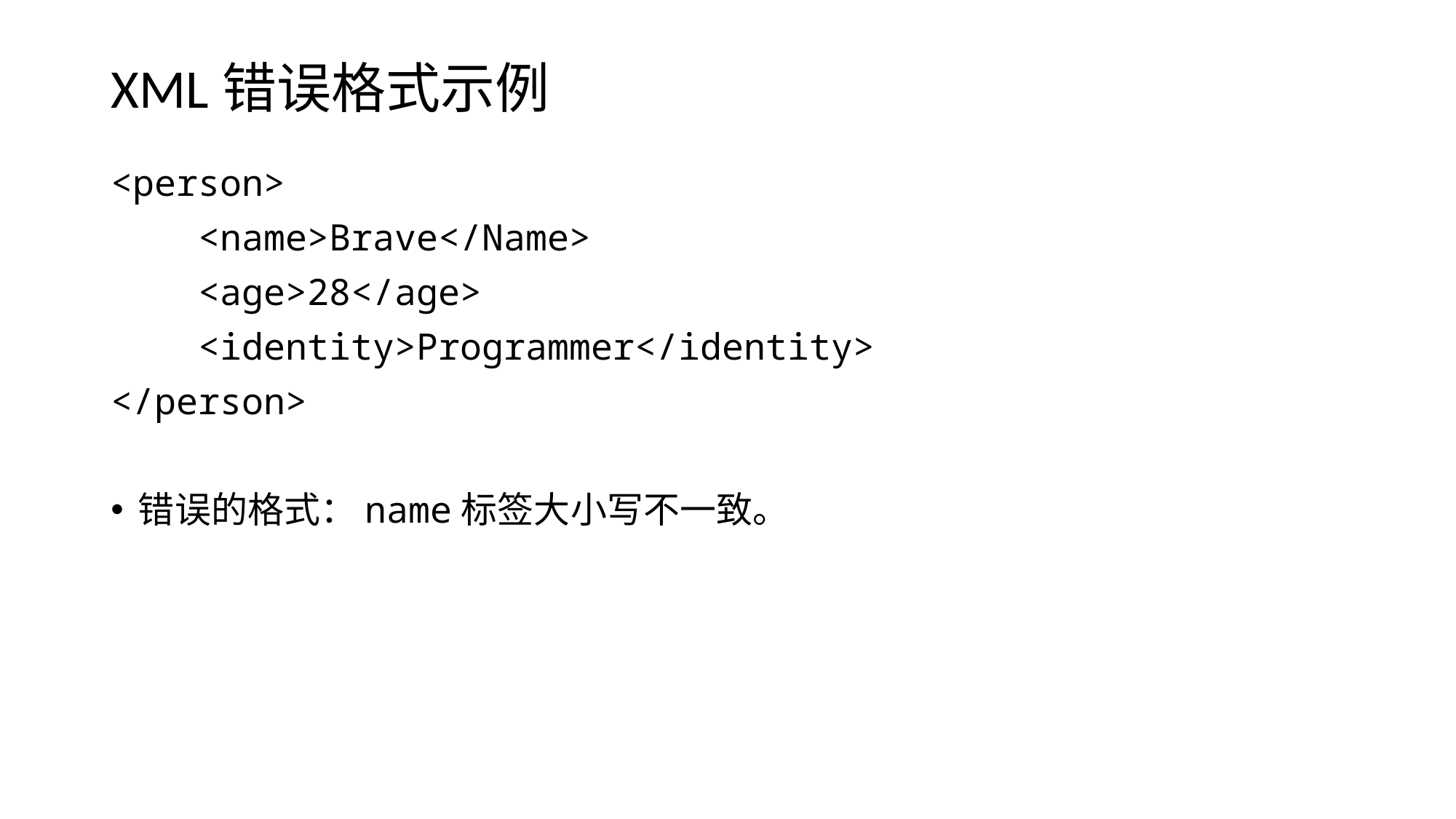

# XML错误格式示例
<person>
    <name>Brave</Name>
    <age>28</age>
    <identity>Programmer</identity>
</person>

错误的格式：name标签大小写不一致。